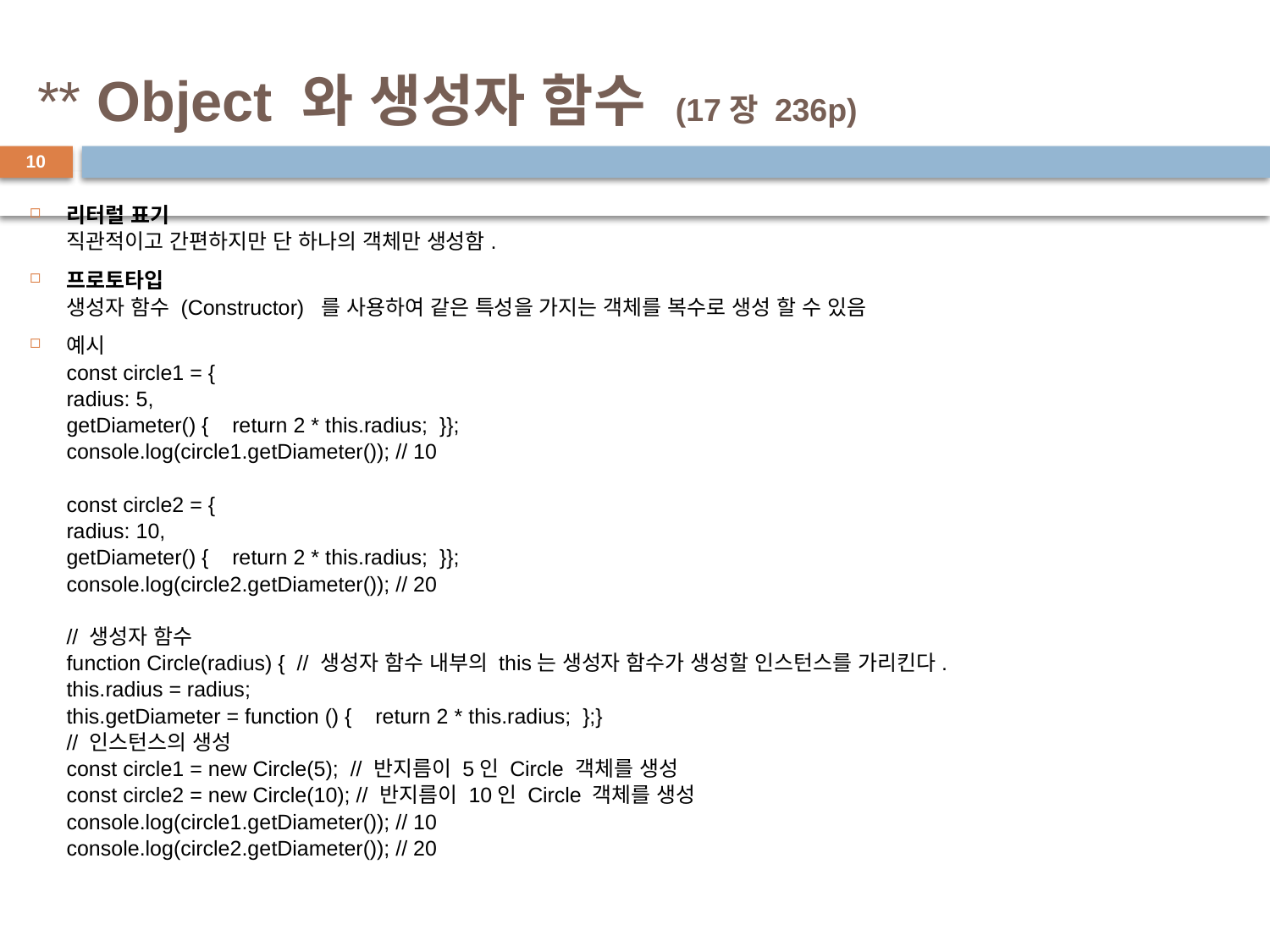

# ** Object 와 생성자 함수 (17장 236p)
10
리터럴 표기
직관적이고 간편하지만 단 하나의 객체만 생성함.
프로토타입
생성자 함수 (Constructor)  를 사용하여 같은 특성을 가지는 객체를 복수로 생성 할 수 있음
예시
const circle1 = {
radius: 5,
getDiameter() {    return 2 * this.radius;  }};
console.log(circle1.getDiameter()); // 10
const circle2 = {
radius: 10,
getDiameter() {    return 2 * this.radius;  }};
console.log(circle2.getDiameter()); // 20
// 생성자 함수
function Circle(radius) {  // 생성자 함수 내부의 this는 생성자 함수가 생성할 인스턴스를 가리킨다.
this.radius = radius;
this.getDiameter = function () {    return 2 * this.radius;  };}
// 인스턴스의 생성
const circle1 = new Circle(5);  // 반지름이 5인 Circle 객체를 생성
const circle2 = new Circle(10); // 반지름이 10인 Circle 객체를 생성
console.log(circle1.getDiameter()); // 10
console.log(circle2.getDiameter()); // 20